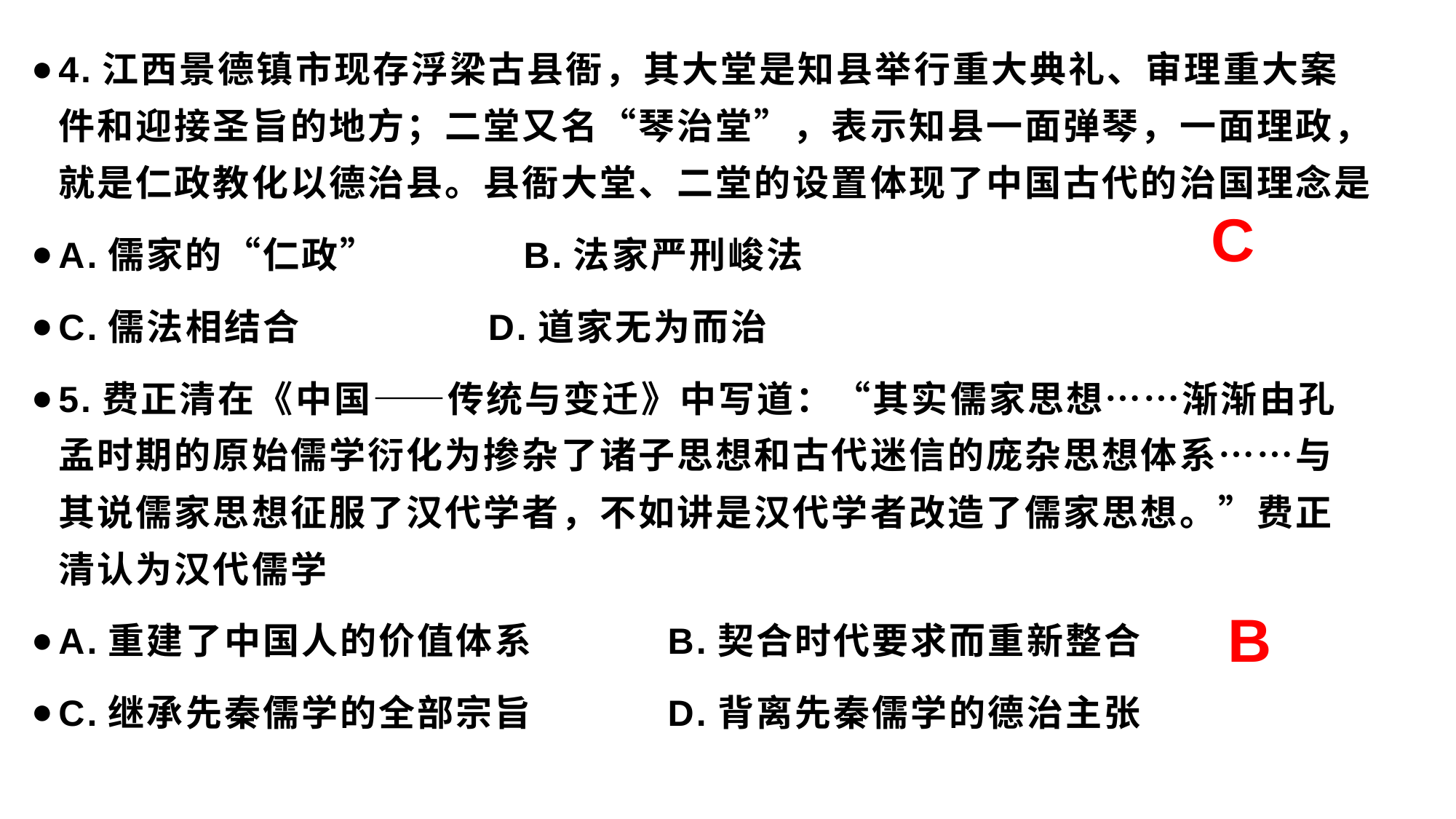

4.江西景德镇市现存浮梁古县衙，其大堂是知县举行重大典礼、审理重大案件和迎接圣旨的地方；二堂又名“琴治堂”，表示知县一面弹琴，一面理政，就是仁政教化以德治县。县衙大堂、二堂的设置体现了中国古代的治国理念是
A.儒家的“仁政”             B.法家严刑峻法
C.儒法相结合                 D.道家无为而治
5.费正清在《中国——传统与变迁》中写道：“其实儒家思想……渐渐由孔孟时期的原始儒学衍化为掺杂了诸子思想和古代迷信的庞杂思想体系……与其说儒家思想征服了汉代学者，不如讲是汉代学者改造了儒家思想。”费正清认为汉代儒学
A.重建了中国人的价值体系            B.契合时代要求而重新整合
C.继承先秦儒学的全部宗旨            D.背离先秦儒学的德治主张

C
B